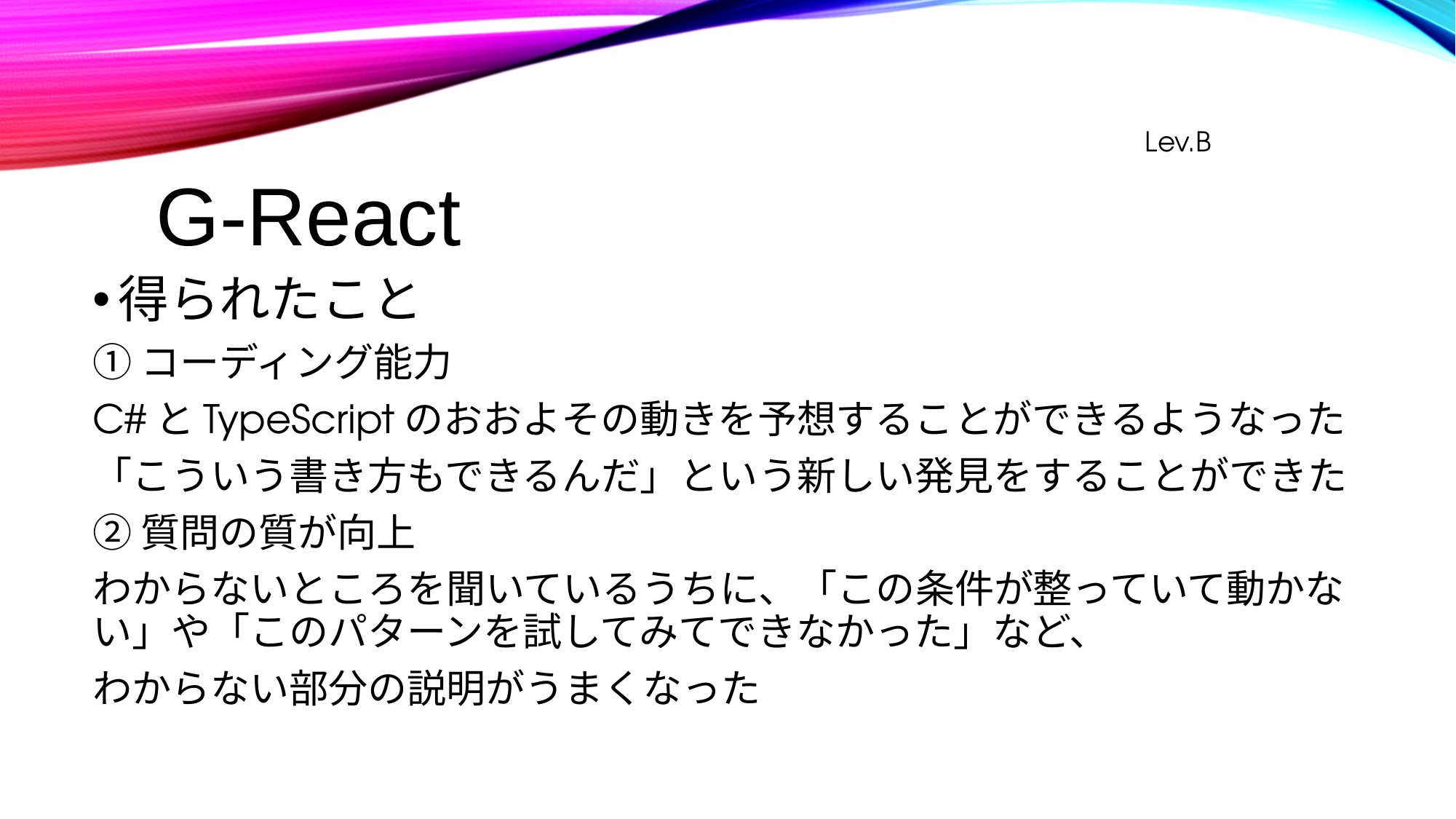

Lev.B
G-React
得られたこと
①コーディング能力
C#とTypeScriptのおおよその動きを予想することができるようなった
「こういう書き方もできるんだ」という新しい発見をすることができた
②質問の質が向上
わからないところを聞いているうちに、「この条件が整っていて動かない」や「このパターンを試してみてできなかった」など、
わからない部分の説明がうまくなった